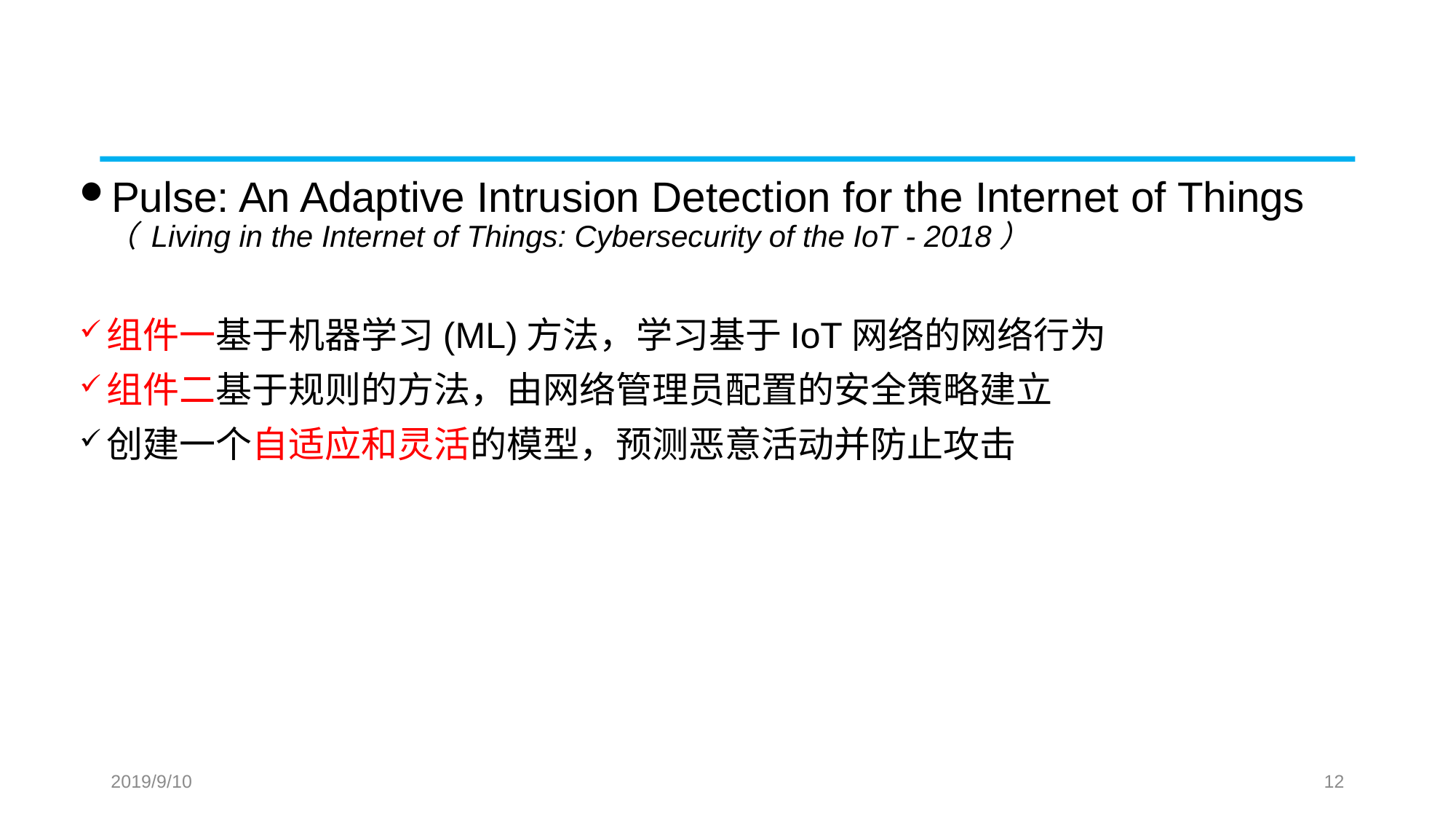

#
Pulse: An Adaptive Intrusion Detection for the Internet of Things （ Living in the Internet of Things: Cybersecurity of the IoT - 2018）

组件一基于机器学习(ML)方法，学习基于IoT网络的网络行为
组件二基于规则的方法，由网络管理员配置的安全策略建立
创建一个自适应和灵活的模型，预测恶意活动并防止攻击
2019/9/10
12